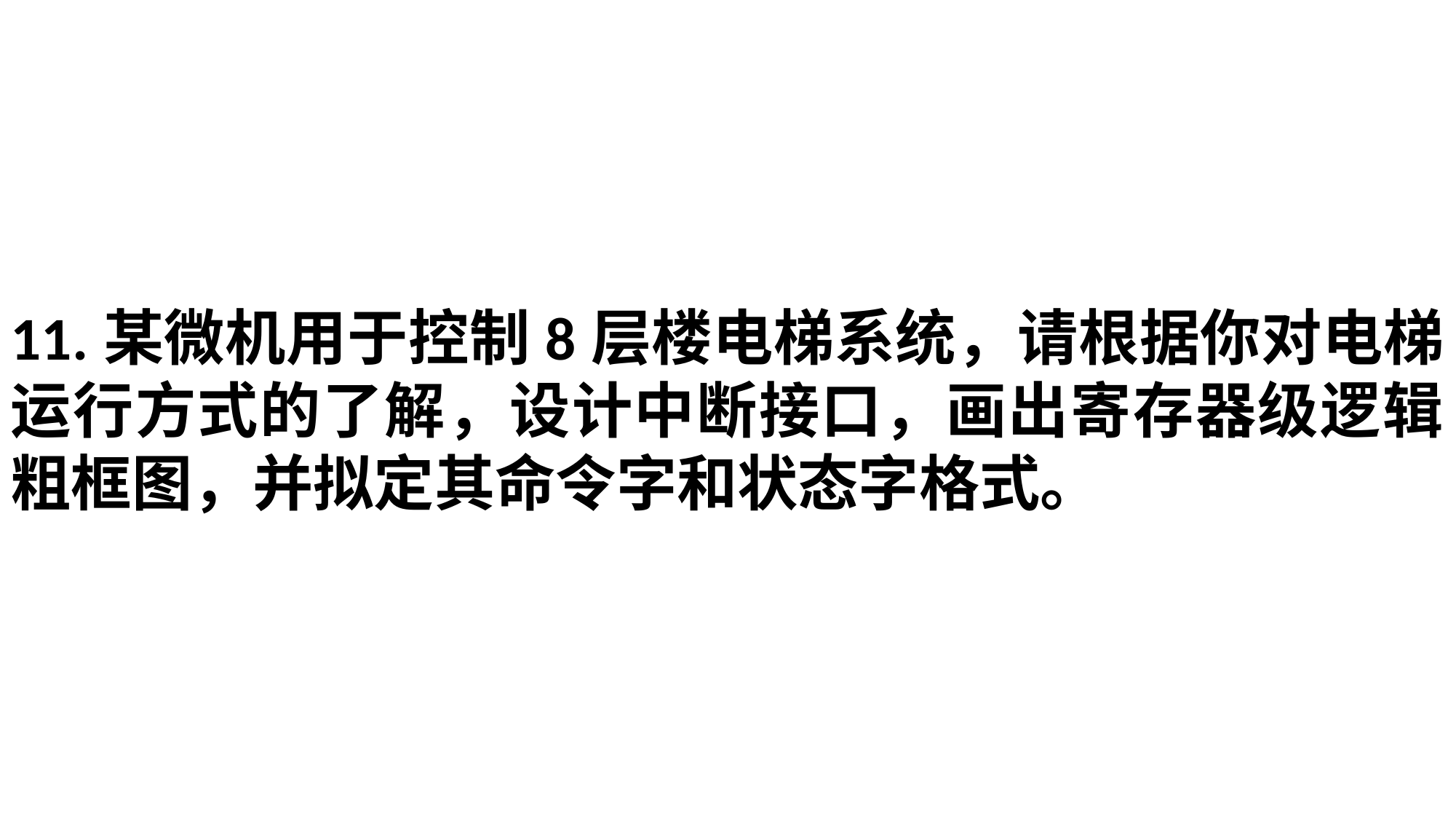

11.某微机用于控制8层楼电梯系统，请根据你对电梯运行方式的了解，设计中断接口，画出寄存器级逻辑粗框图，并拟定其命令字和状态字格式。